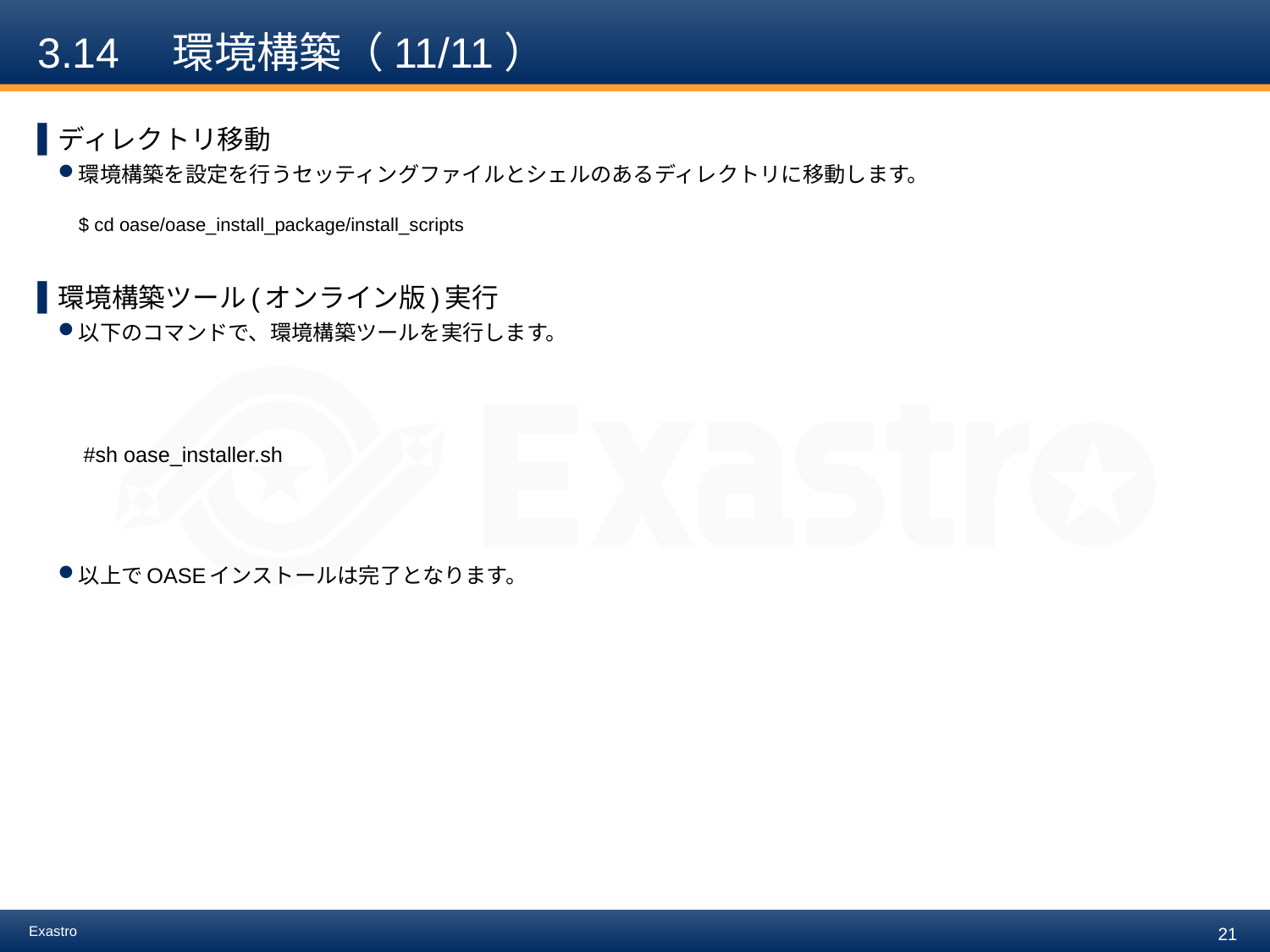

# 3.14　環境構築（11/11）
ディレクトリ移動
環境構築を設定を行うセッティングファイルとシェルのあるディレクトリに移動します。
$ cd oase/oase_install_package/install_scripts

環境構築ツール(オンライン版)実行
以下のコマンドで、環境構築ツールを実行します。

　#sh oase_installer.sh

以上でOASEインストールは完了となります。